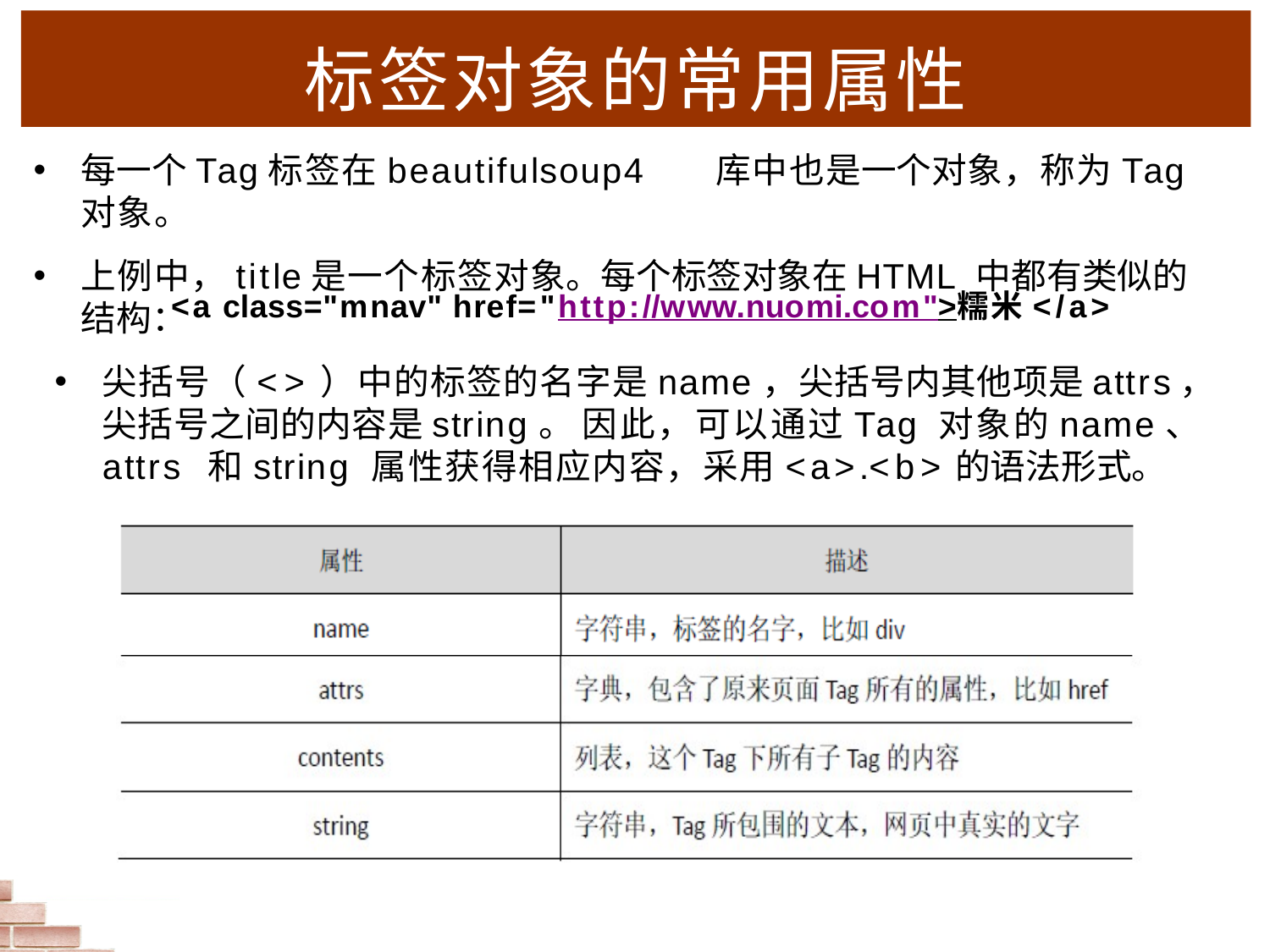

标签对象的常用属性
每一个Tag标签在beautifulsoup4	库中也是一个对象，称为Tag对象。
上例中，title是一个标签对象。每个标签对象在HTML 中都有类似的结构：
<a class="mnav" href="http://www.nuomi.com">糯米</a>
尖括号（<>）中的标签的名字是name，尖括号内其他项是attrs，尖括号之间的内容是string。 因此，可以通过Tag 对象的name、attrs  和string 属性获得相应内容，采用<a>.<b>的语法形式。